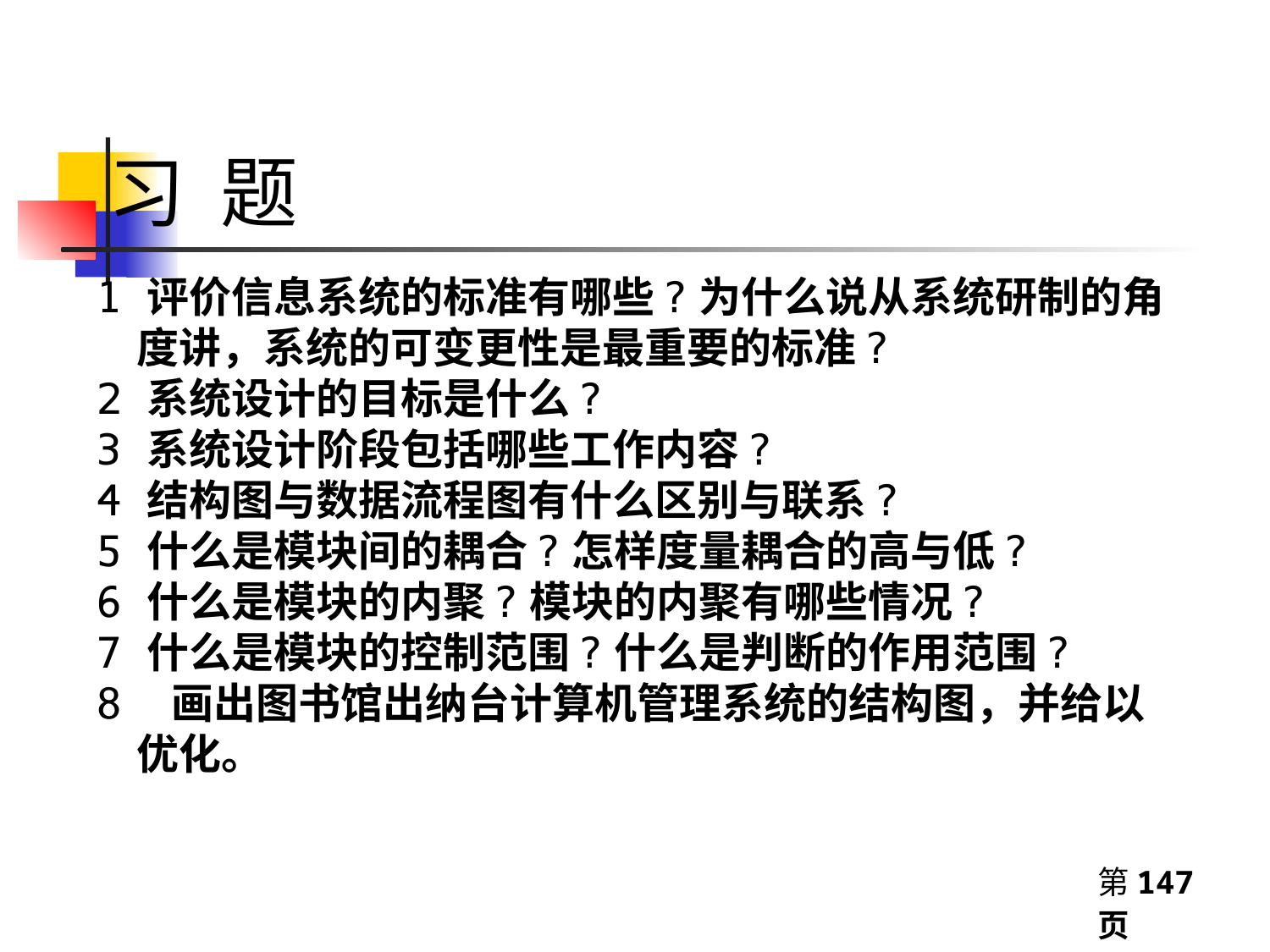

# 习  题
1 评价信息系统的标准有哪些?为什么说从系统研制的角度讲，系统的可变更性是最重要的标准?
2 系统设计的目标是什么?
3 系统设计阶段包括哪些工作内容?
4 结构图与数据流程图有什么区别与联系?
5 什么是模块间的耦合?怎样度量耦合的高与低?
6 什么是模块的内聚?模块的内聚有哪些情况?
7 什么是模块的控制范围?什么是判断的作用范围?
8   画出图书馆出纳台计算机管理系统的结构图，并给以 优化。